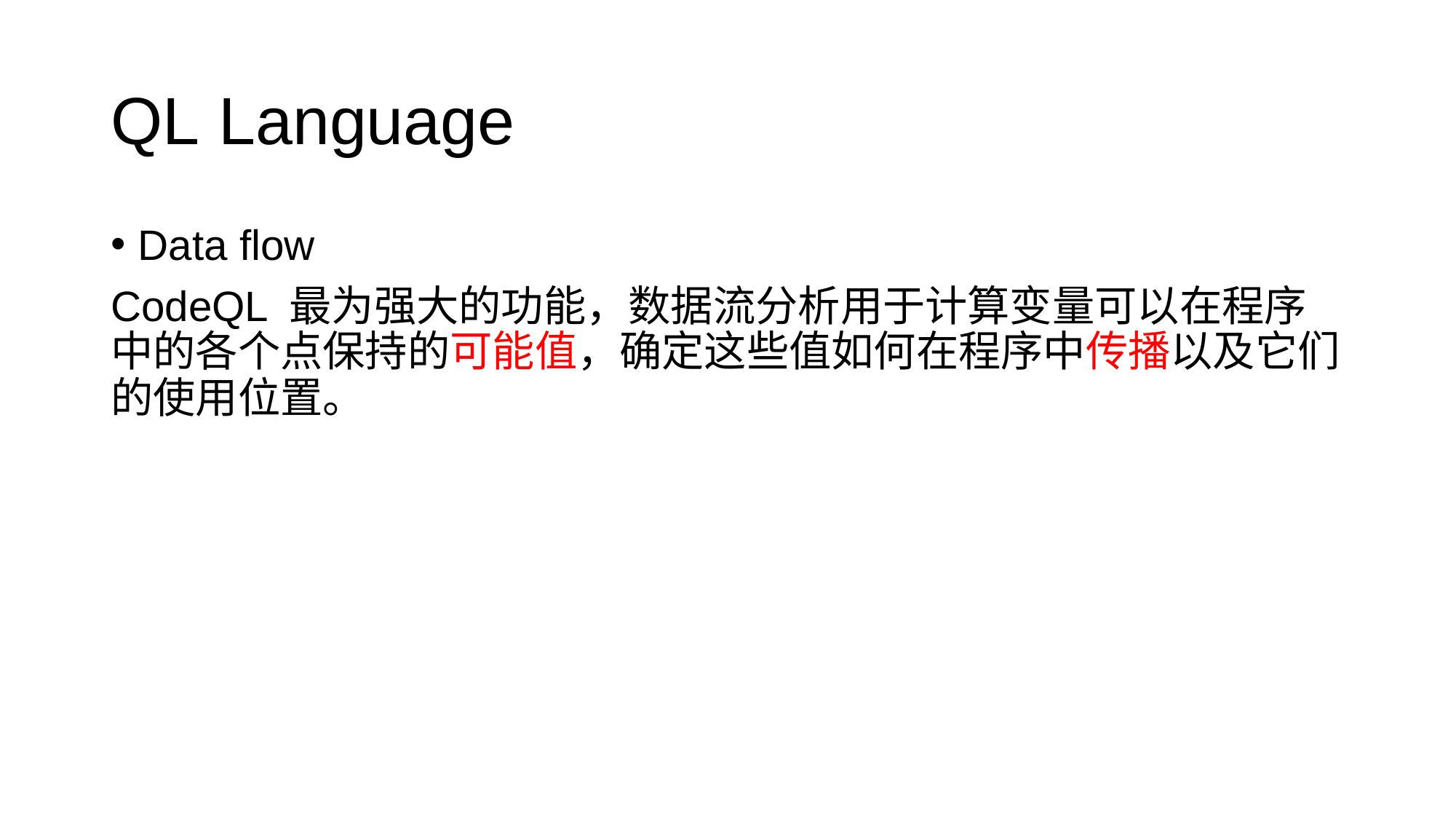

# QL Language
Data flow
CodeQL 最为强大的功能，数据流分析用于计算变量可以在程序中的各个点保持的可能值，确定这些值如何在程序中传播以及它们的使用位置。